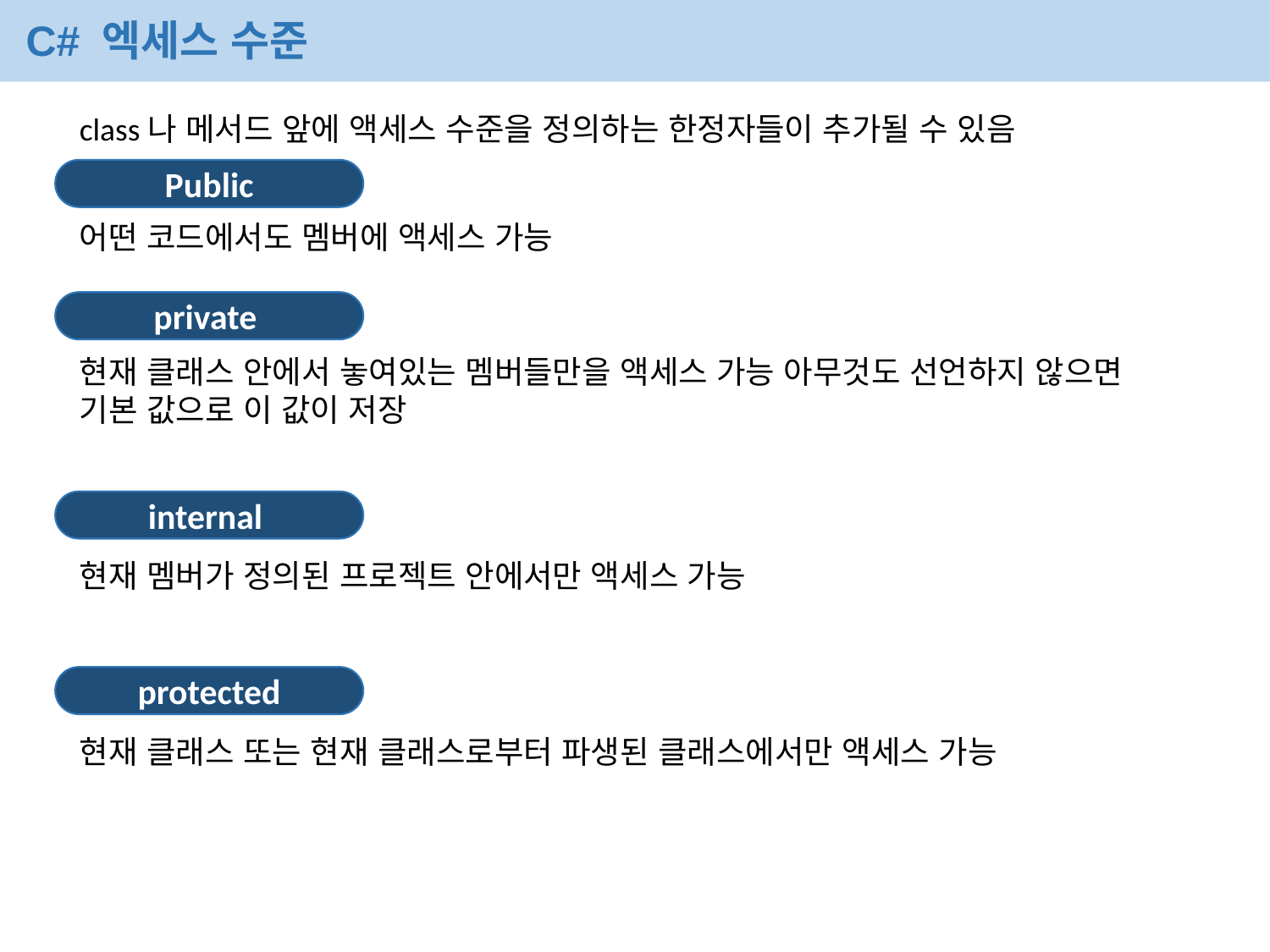

C# 엑세스 수준
class나 메서드 앞에 액세스 수준을 정의하는 한정자들이 추가될 수 있음
Public
어떤 코드에서도 멤버에 액세스 가능
private
현재 클래스 안에서 놓여있는 멤버들만을 액세스 가능 아무것도 선언하지 않으면 기본 값으로 이 값이 저장
internal
현재 멤버가 정의된 프로젝트 안에서만 액세스 가능
protected
현재 클래스 또는 현재 클래스로부터 파생된 클래스에서만 액세스 가능